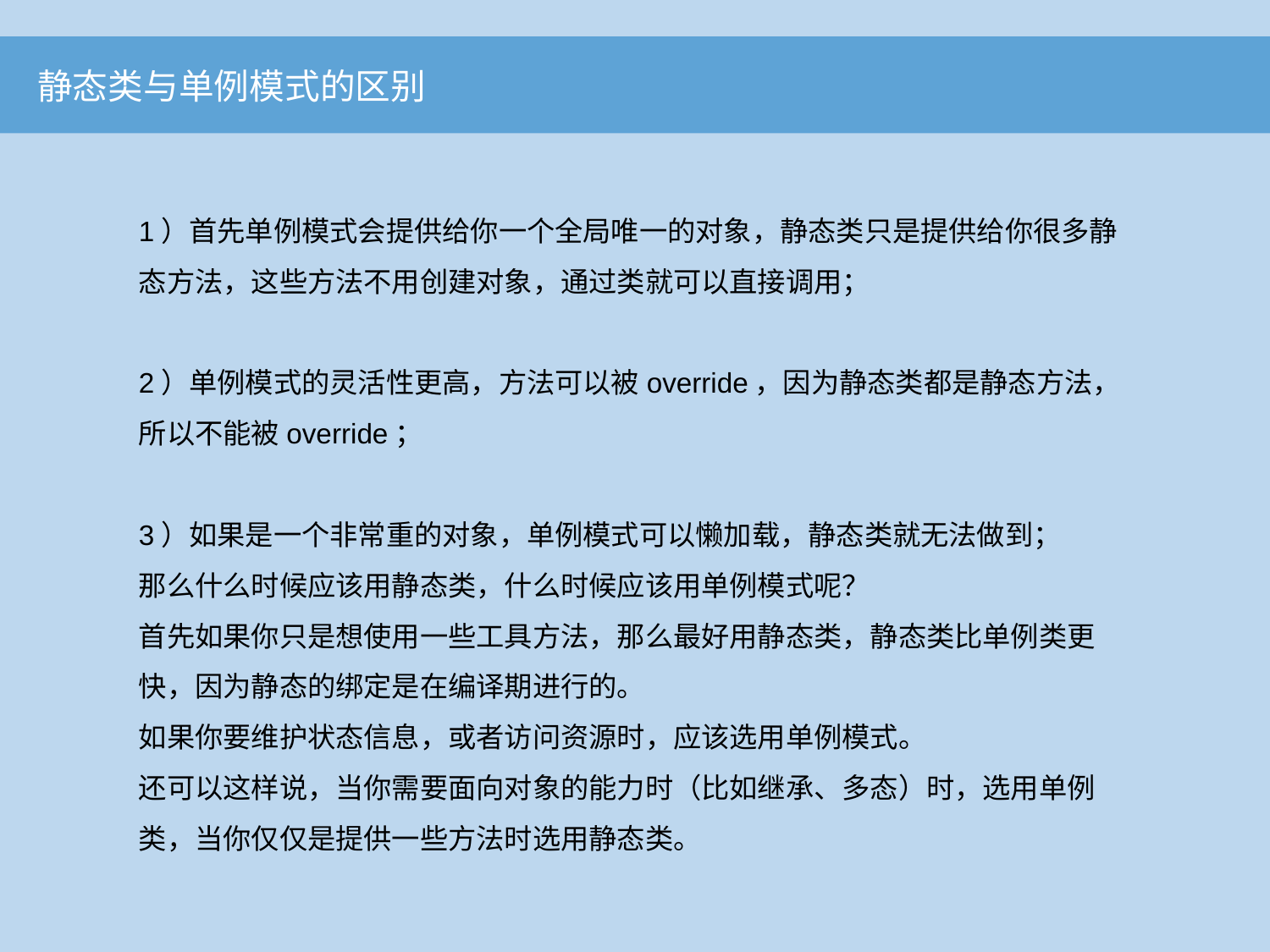

静态类与单例模式的区别
1）首先单例模式会提供给你一个全局唯一的对象，静态类只是提供给你很多静态方法，这些方法不用创建对象，通过类就可以直接调用；

2）单例模式的灵活性更高，方法可以被override，因为静态类都是静态方法，所以不能被override；

3）如果是一个非常重的对象，单例模式可以懒加载，静态类就无法做到；
那么什么时候应该用静态类，什么时候应该用单例模式呢？
首先如果你只是想使用一些工具方法，那么最好用静态类，静态类比单例类更快，因为静态的绑定是在编译期进行的。
如果你要维护状态信息，或者访问资源时，应该选用单例模式。
还可以这样说，当你需要面向对象的能力时（比如继承、多态）时，选用单例类，当你仅仅是提供一些方法时选用静态类。